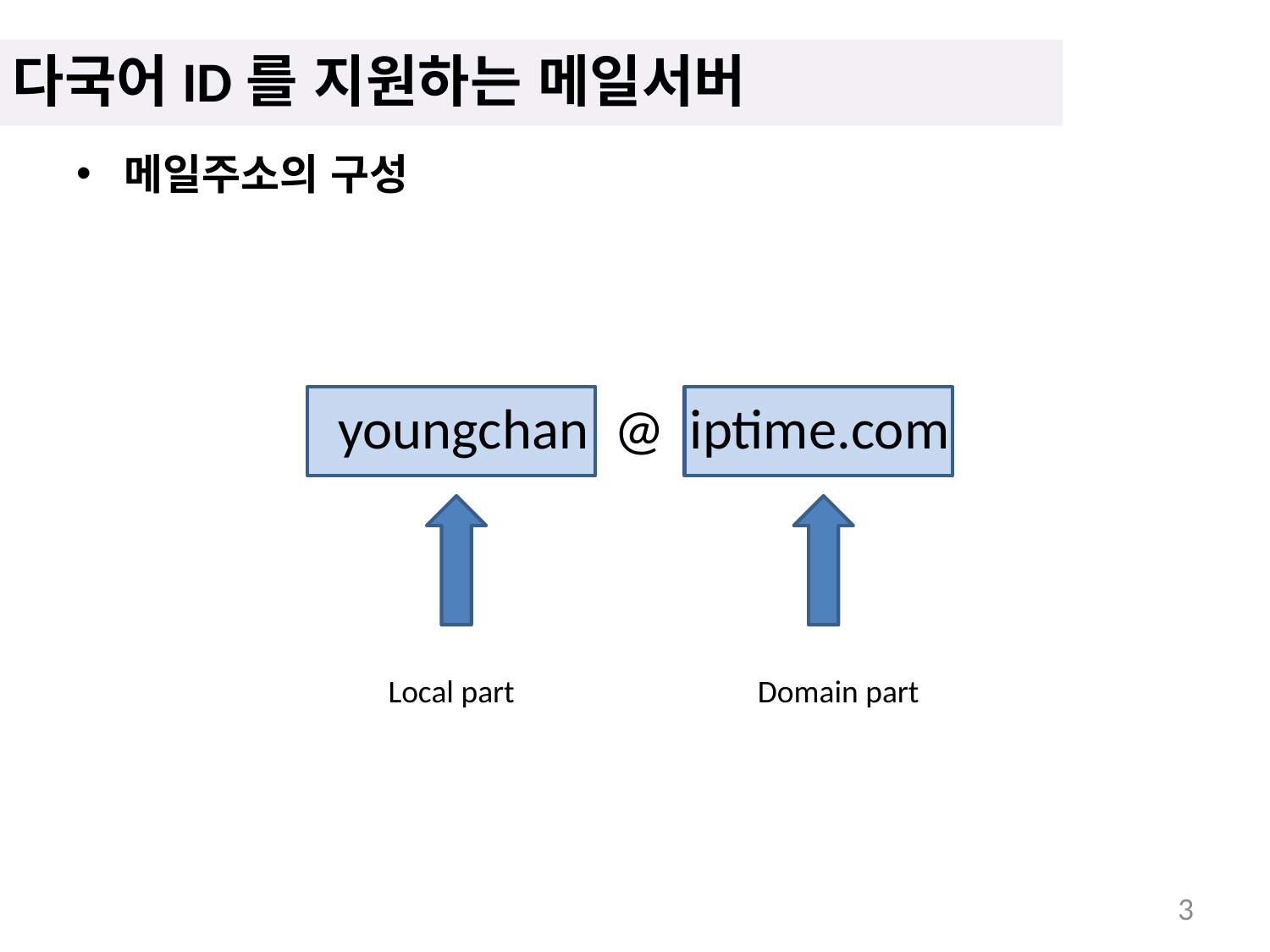

다국어ID를 지원하는 메일서버

메일주소의 구성

  youngchan  @  iptime.com

Local part
Domain part
3